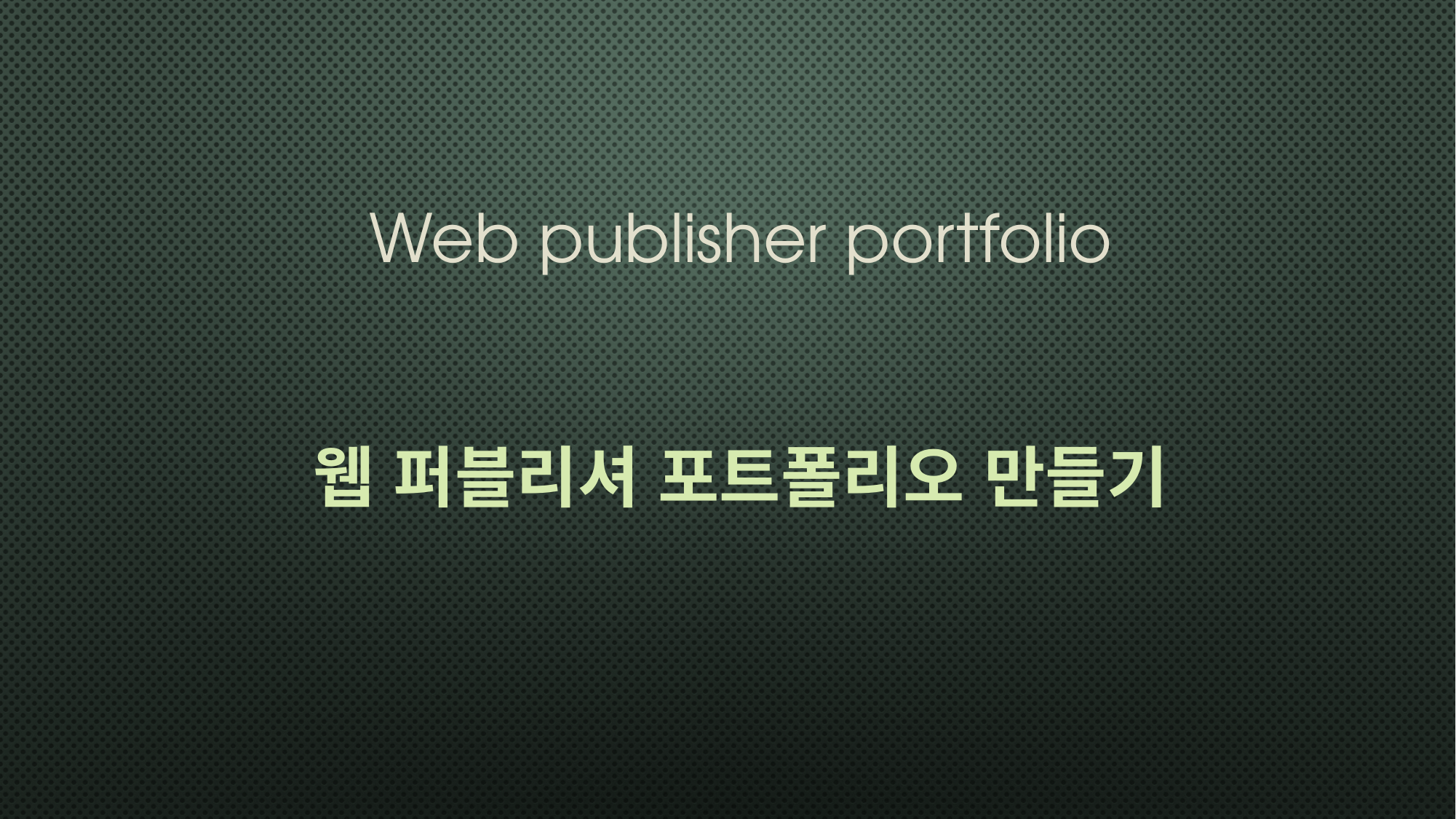

# Web publisher portfolio 웹 퍼블리셔 포트폴리오 만들기